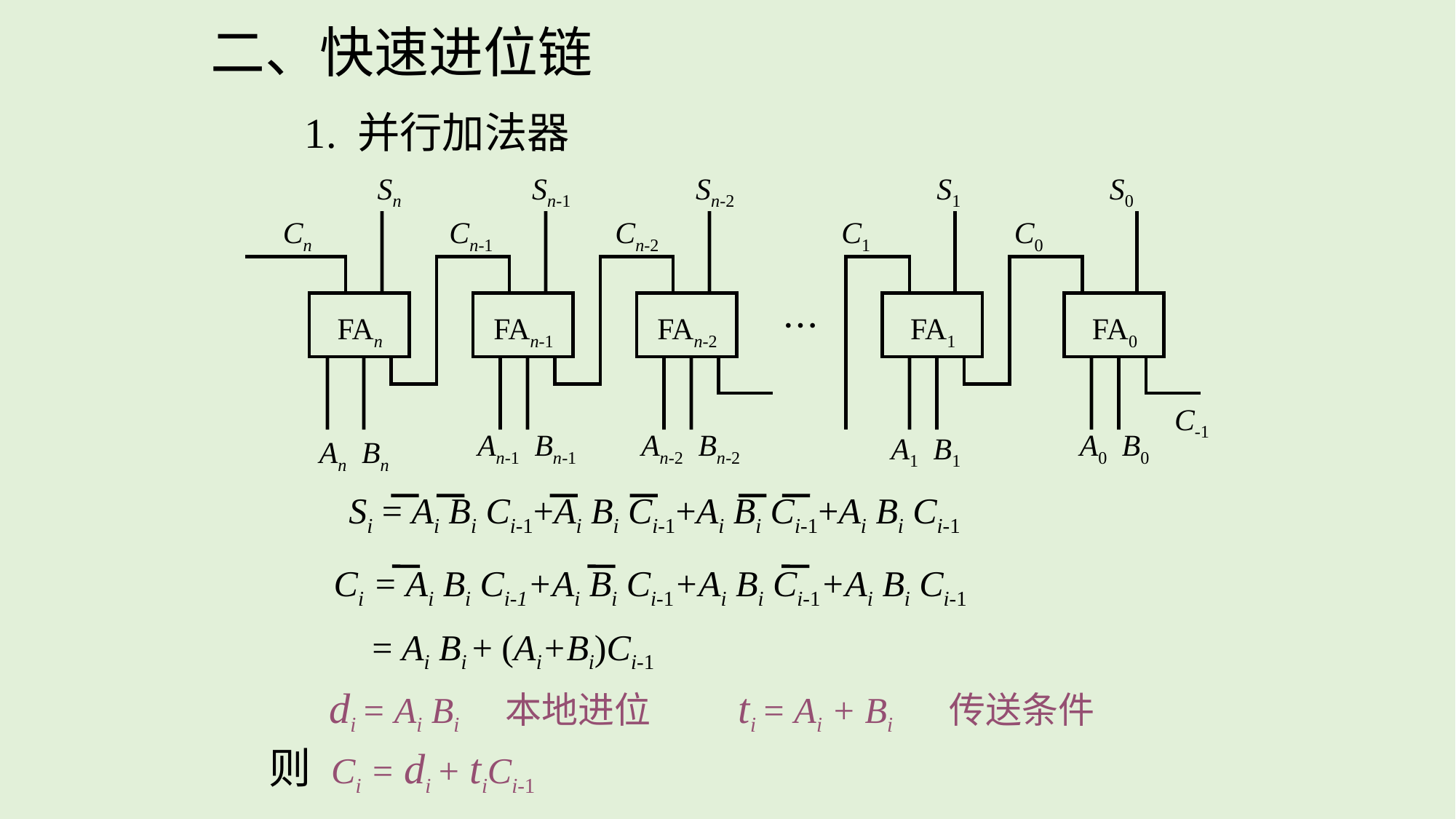

二、快速进位链
1. 并行加法器
Sn
Sn-1
Sn-2
S1
S0
Cn
Cn-1
Cn-2
C1
C0

　…
FAn
 FAn-1
 FAn-2
FA1
FA0

C-1
An-1
Bn-1
An-2
Bn-2
A0
B0
A1
B1
An
Bn
Si = Ai Bi Ci-1+Ai Bi Ci-1+Ai Bi Ci-1+Ai Bi Ci-1

Ci = Ai Bi Ci-1+Ai Bi Ci-1+Ai Bi Ci-1+Ai Bi Ci-1

= Ai Bi + (Ai+Bi)Ci-1
di = Ai Bi       本地进位
ti = Ai + Bi         传送条件
则 Ci = di + tiCi-1